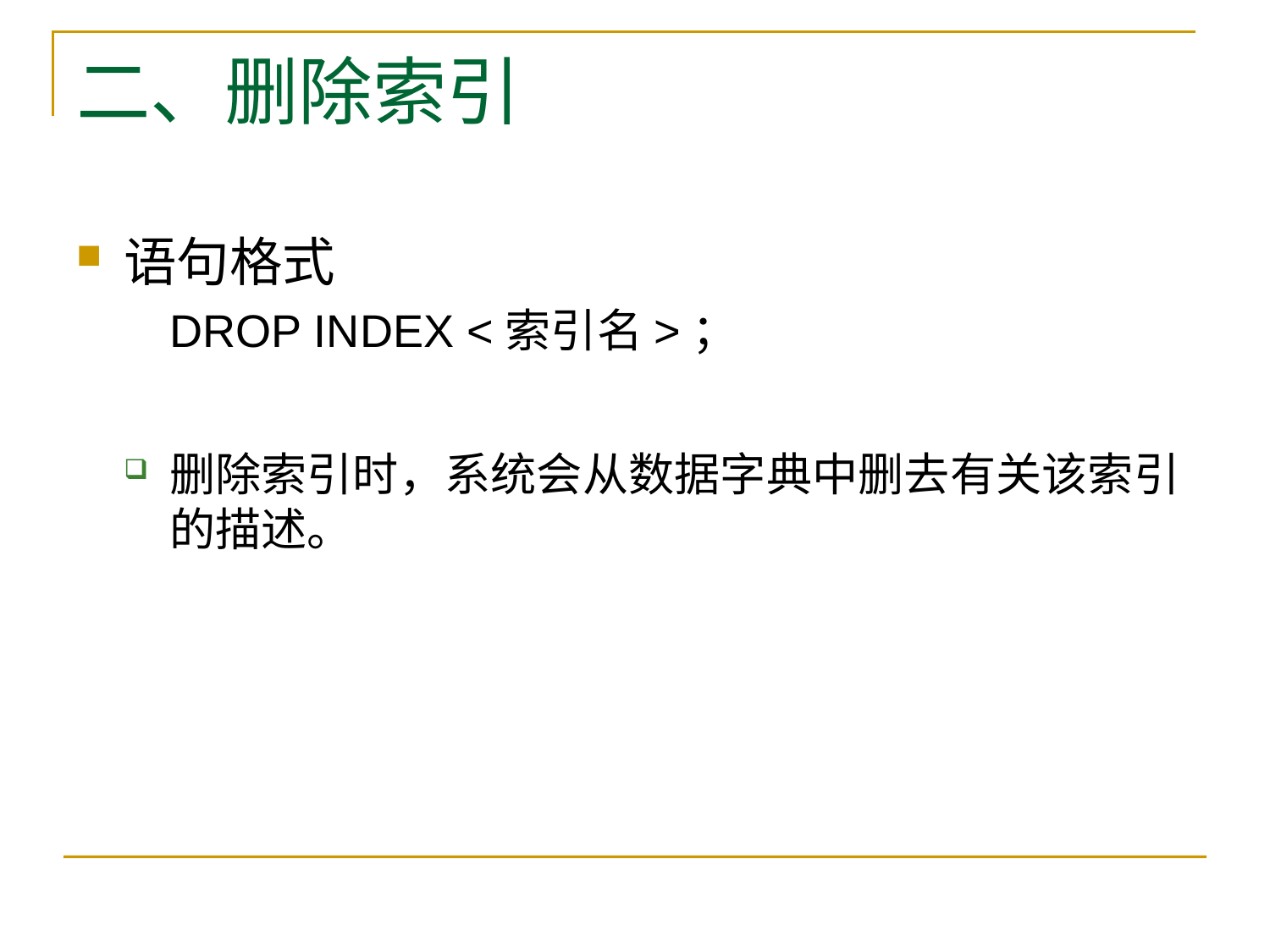

# 二、删除索引
语句格式
	DROP INDEX <索引名>；

删除索引时，系统会从数据字典中删去有关该索引的描述。